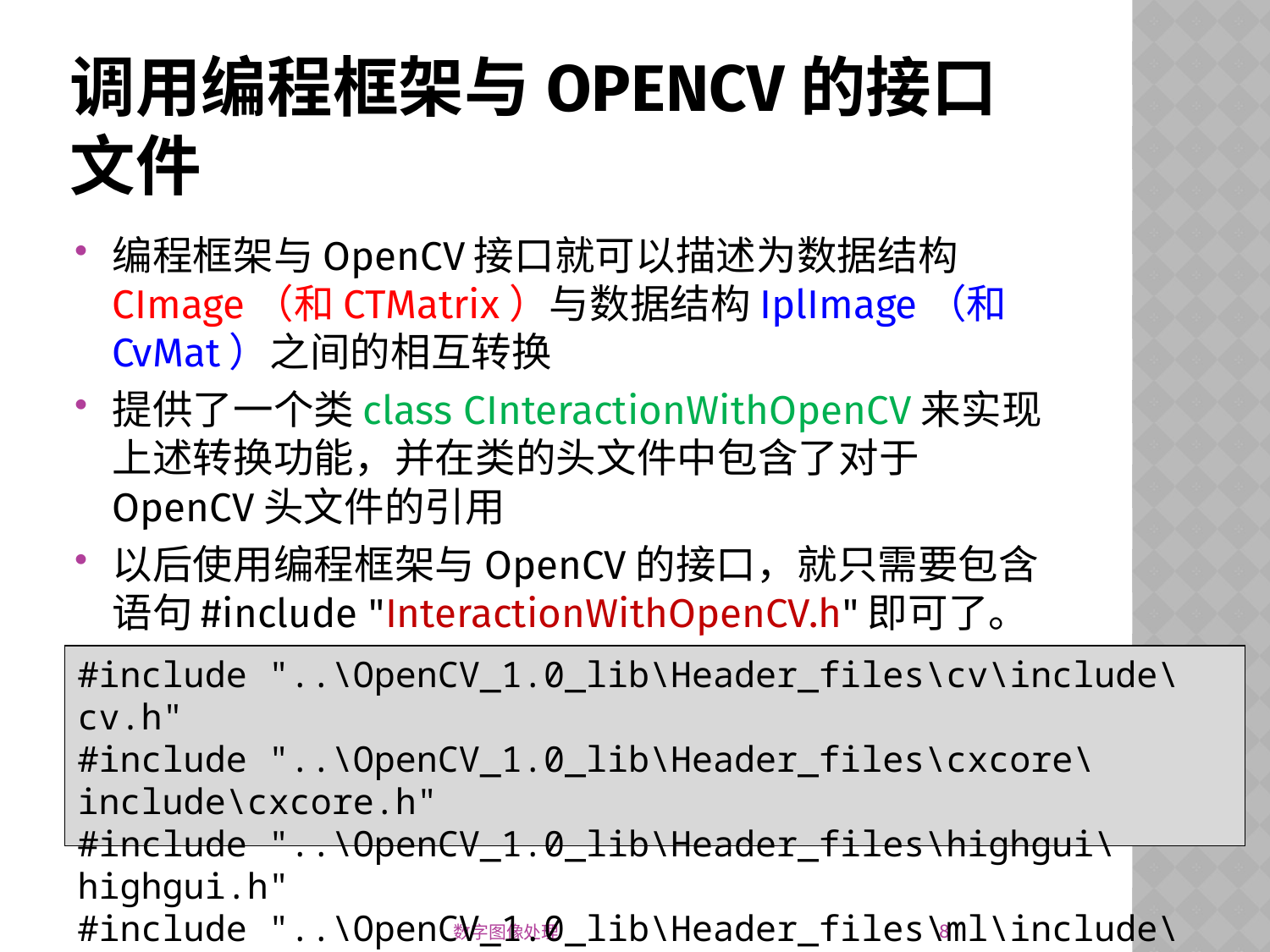

# 调用编程框架与OpenCV的接口文件
编程框架与OpenCV接口就可以描述为数据结构CImage（和CTMatrix）与数据结构IplImage（和CvMat）之间的相互转换
提供了一个类class CInteractionWithOpenCV来实现上述转换功能，并在类的头文件中包含了对于OpenCV头文件的引用
以后使用编程框架与OpenCV的接口，就只需要包含语句#include "InteractionWithOpenCV.h"即可了。
#include "..\OpenCV_1.0_lib\Header_files\cv\include\cv.h"
#include "..\OpenCV_1.0_lib\Header_files\cxcore\include\cxcore.h"
#include "..\OpenCV_1.0_lib\Header_files\highgui\highgui.h"
#include "..\OpenCV_1.0_lib\Header_files\ml\include\ml.h"
8
数字图像处理